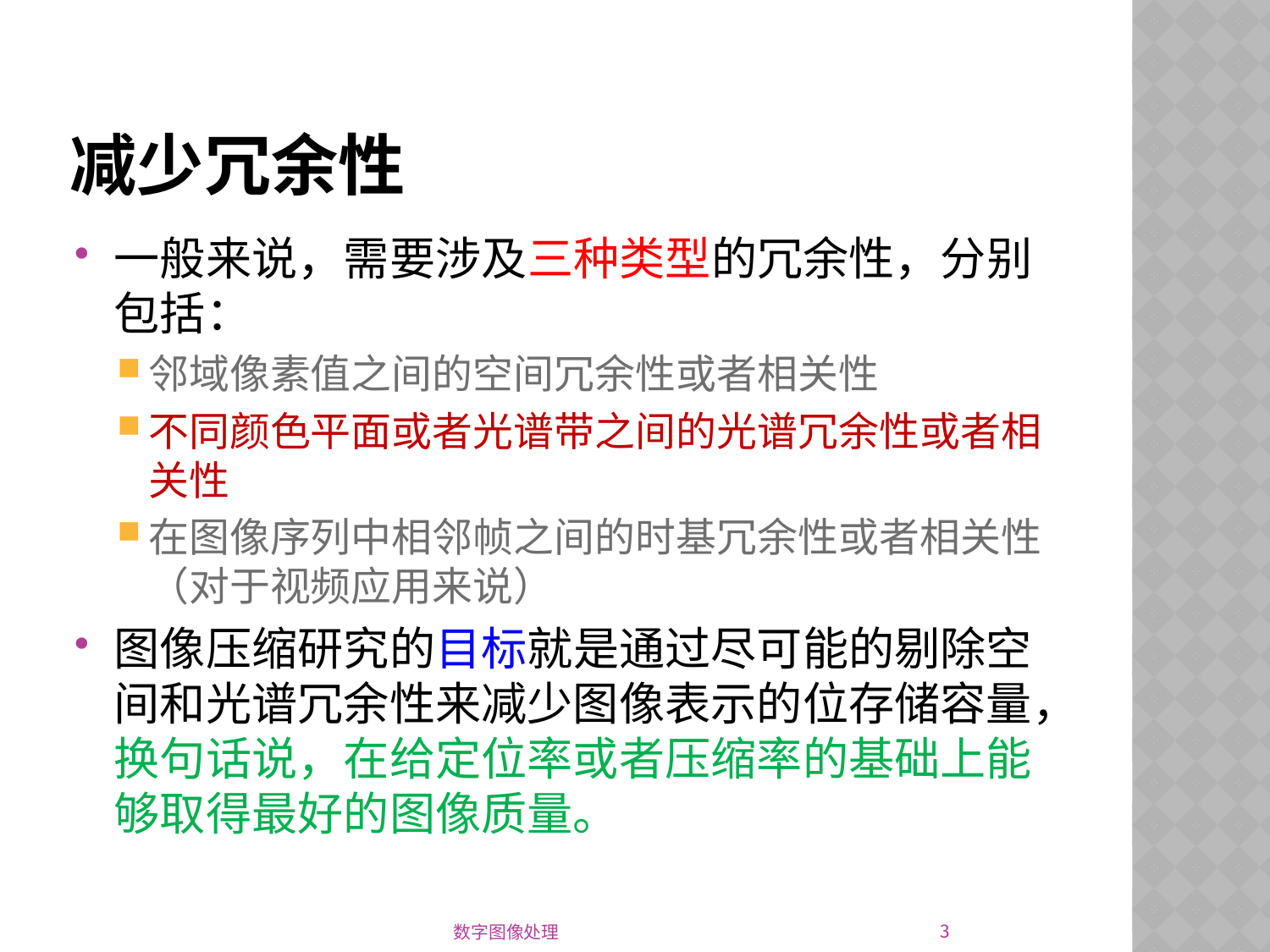

# 减少冗余性
一般来说，需要涉及三种类型的冗余性，分别包括：
邻域像素值之间的空间冗余性或者相关性
不同颜色平面或者光谱带之间的光谱冗余性或者相关性
在图像序列中相邻帧之间的时基冗余性或者相关性（对于视频应用来说）
图像压缩研究的目标就是通过尽可能的剔除空间和光谱冗余性来减少图像表示的位存储容量，换句话说，在给定位率或者压缩率的基础上能够取得最好的图像质量。
3
数字图像处理